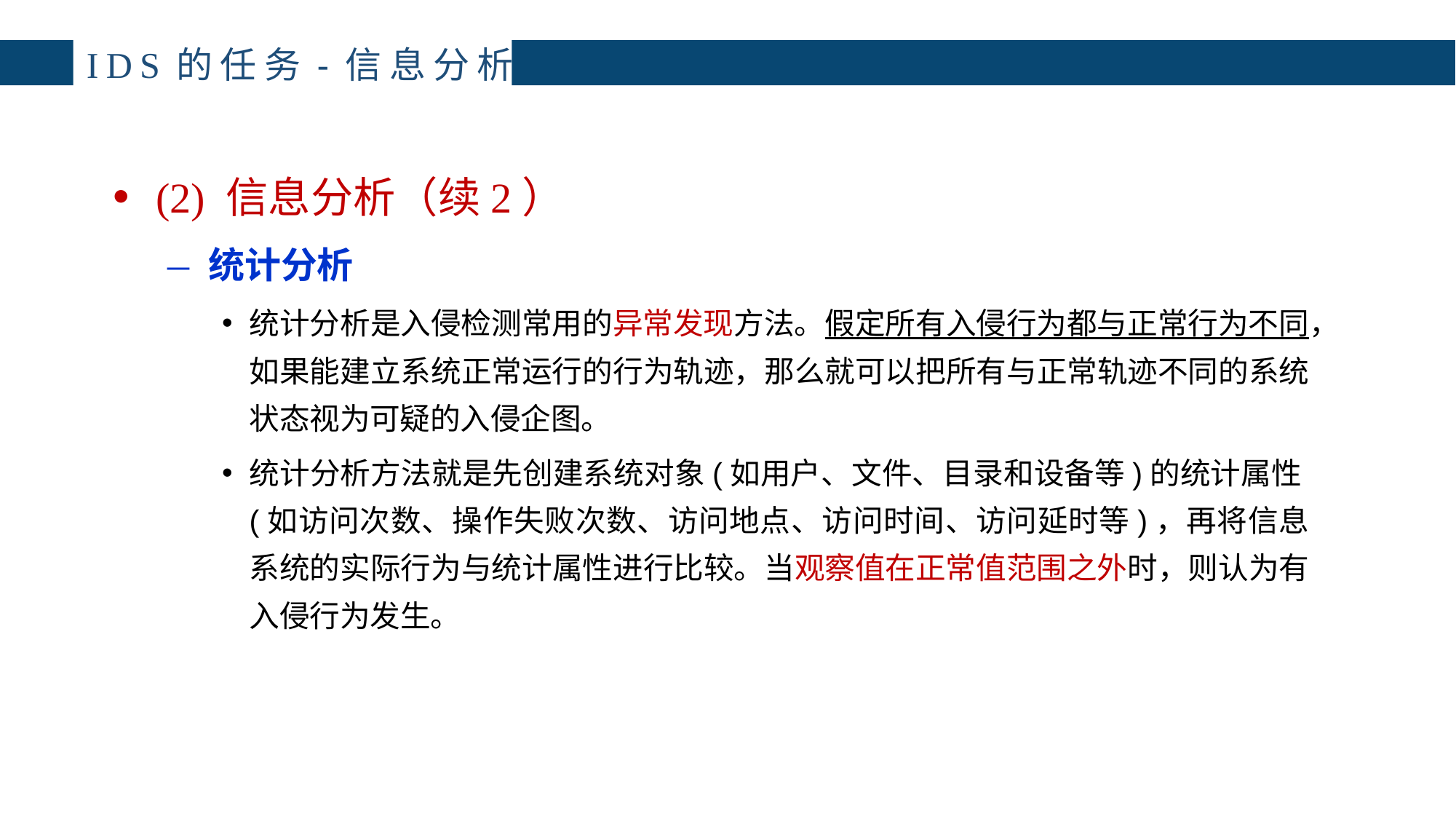

# IDS的任务-信息分析
(2) 信息分析（续2）
统计分析
统计分析是入侵检测常用的异常发现方法。假定所有入侵行为都与正常行为不同，如果能建立系统正常运行的行为轨迹，那么就可以把所有与正常轨迹不同的系统状态视为可疑的入侵企图。
统计分析方法就是先创建系统对象(如用户、文件、目录和设备等)的统计属性(如访问次数、操作失败次数、访问地点、访问时间、访问延时等)，再将信息系统的实际行为与统计属性进行比较。当观察值在正常值范围之外时，则认为有入侵行为发生。